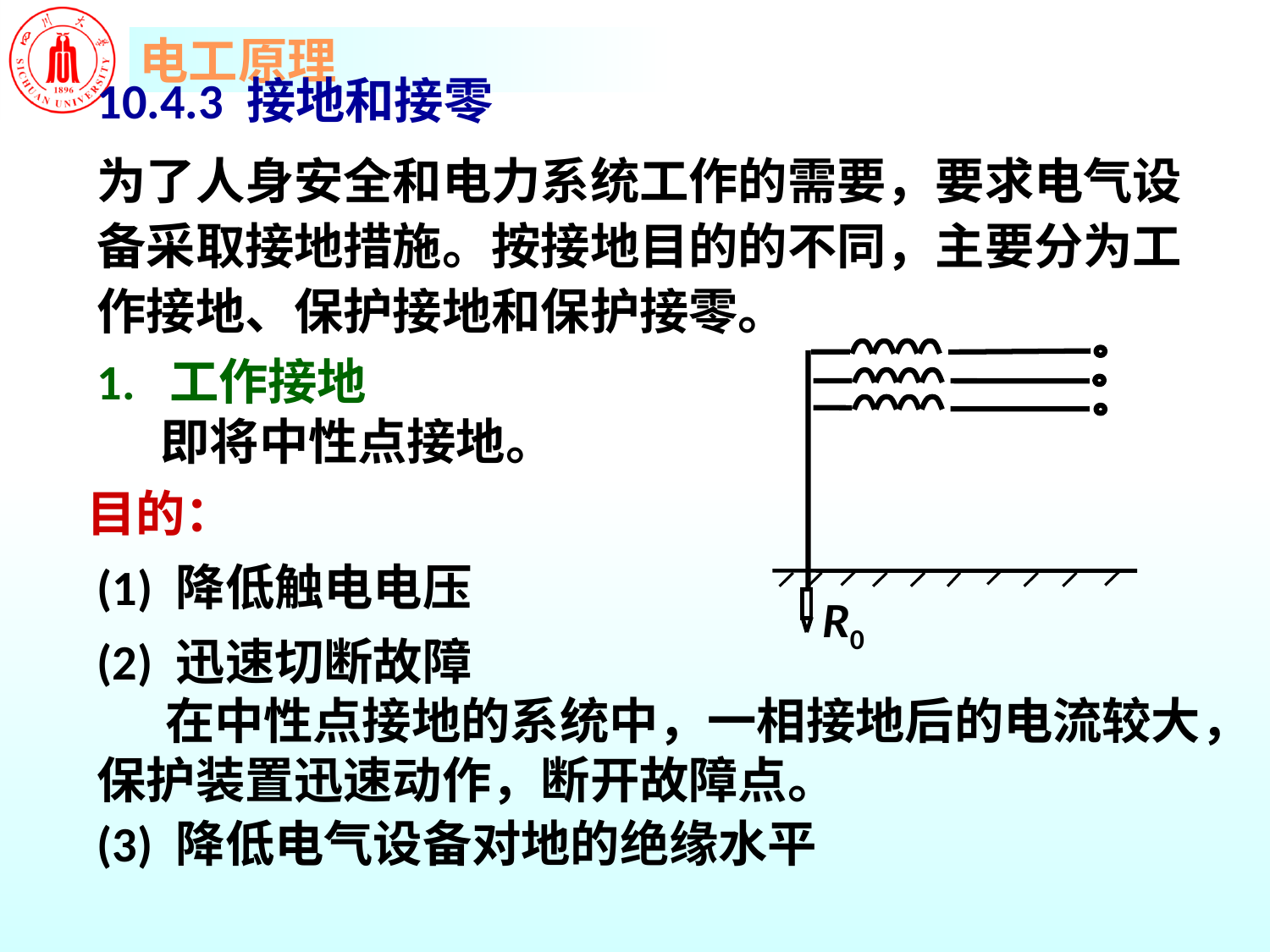

# 10.4.3 接地和接零
为了人身安全和电力系统工作的需要，要求电气设备采取接地措施。按接地目的的不同，主要分为工作接地、保护接地和保护接零。

R0
1.  工作接地
即将中性点接地。
目的：
(1) 降低触电电压
(2) 迅速切断故障
     在中性点接地的系统中，一相接地后的电流较大，保护装置迅速动作，断开故障点。
(3) 降低电气设备对地的绝缘水平